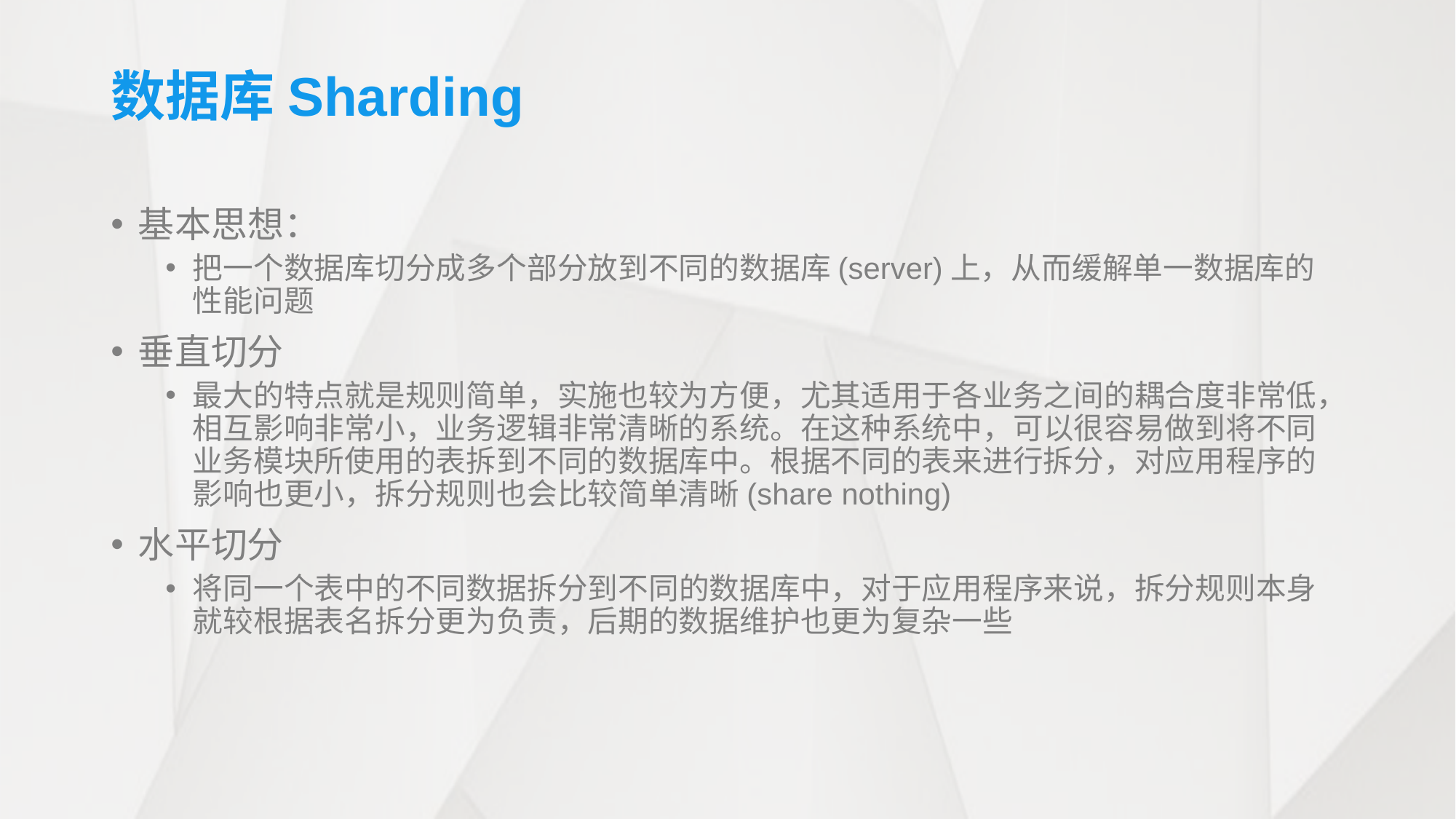

# 数据库Sharding
基本思想：
把一个数据库切分成多个部分放到不同的数据库(server)上，从而缓解单一数据库的性能问题
垂直切分
最大的特点就是规则简单，实施也较为方便，尤其适用于各业务之间的耦合度非常低，相互影响非常小，业务逻辑非常清晰的系统。在这种系统中，可以很容易做到将不同业务模块所使用的表拆到不同的数据库中。根据不同的表来进行拆分，对应用程序的影响也更小，拆分规则也会比较简单清晰(share nothing)
水平切分
将同一个表中的不同数据拆分到不同的数据库中，对于应用程序来说，拆分规则本身就较根据表名拆分更为负责，后期的数据维护也更为复杂一些